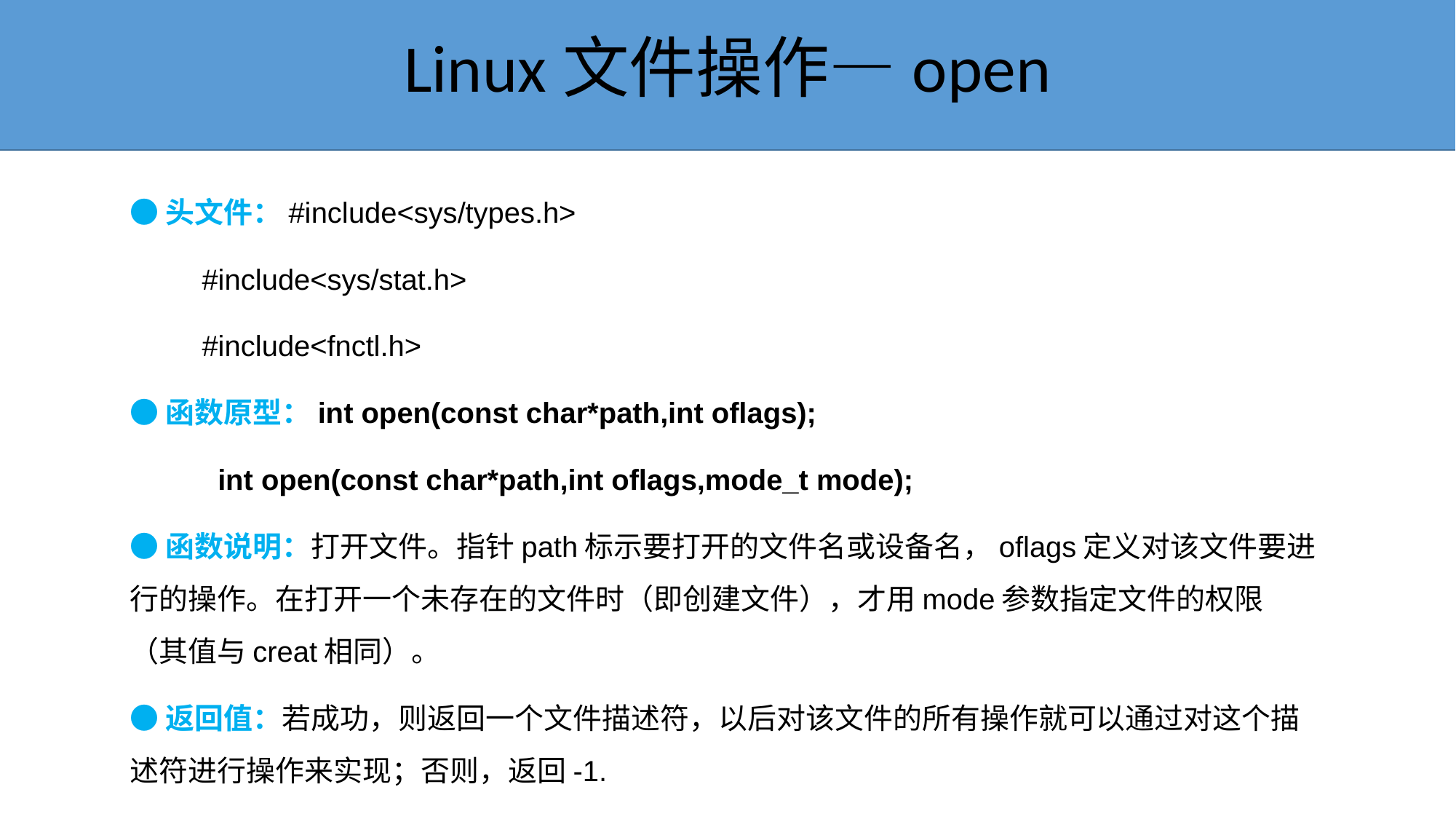

# Linux文件操作—open

●头文件：#include<sys/types.h>
         #include<sys/stat.h>
         #include<fnctl.h>
●函数原型：int open(const char*path,int oflags);
           int open(const char*path,int oflags,mode_t mode);
●函数说明：打开文件。指针path标示要打开的文件名或设备名，oflags定义对该文件要进行的操作。在打开一个未存在的文件时（即创建文件），才用mode参数指定文件的权限（其值与creat相同）。
●返回值：若成功，则返回一个文件描述符，以后对该文件的所有操作就可以通过对这个描述符进行操作来实现；否则，返回-1.